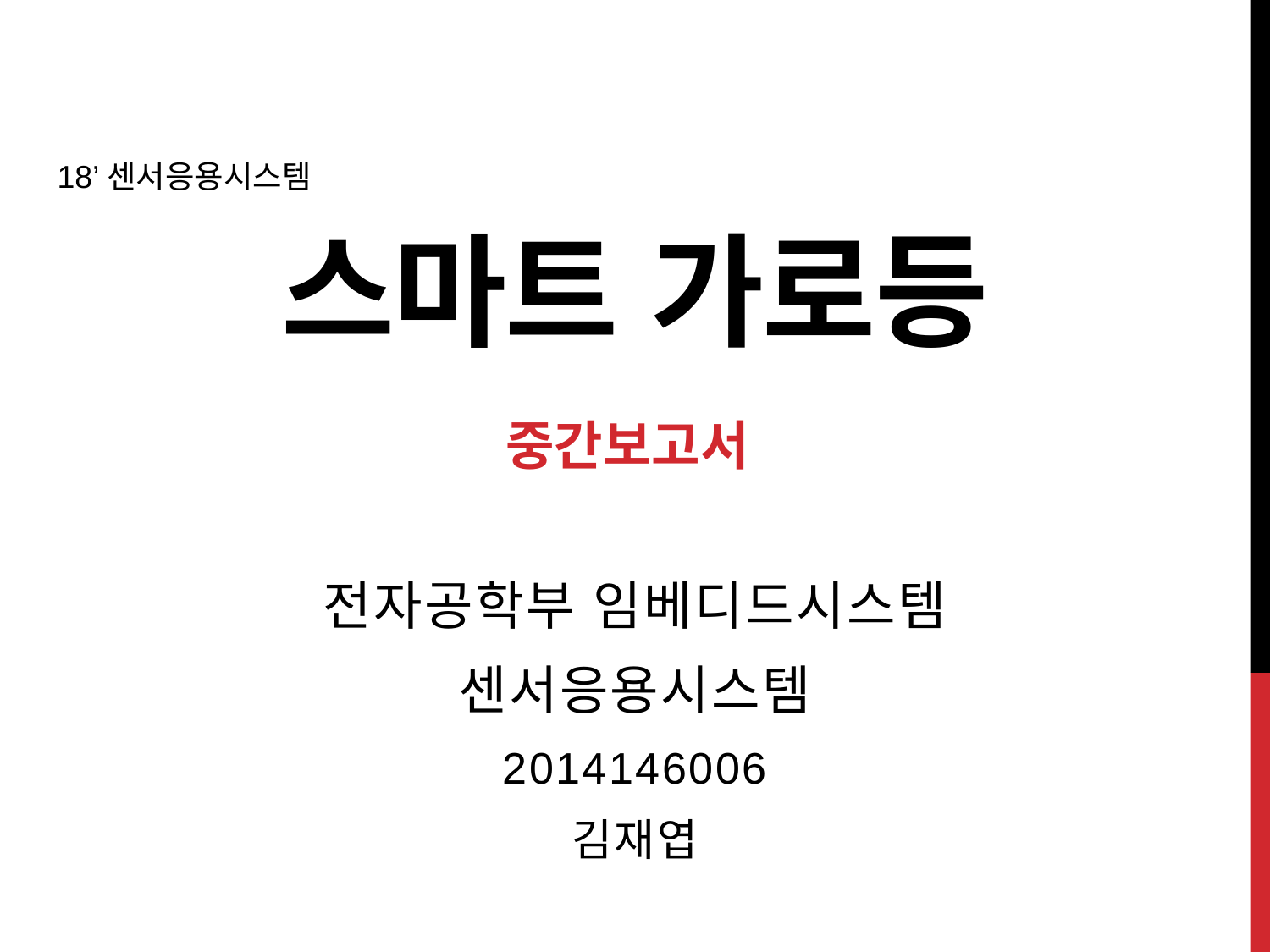

18’센서응용시스템
# 스마트 가로등
중간보고서
전자공학부 임베디드시스템
센서응용시스템
2014146006
김재엽